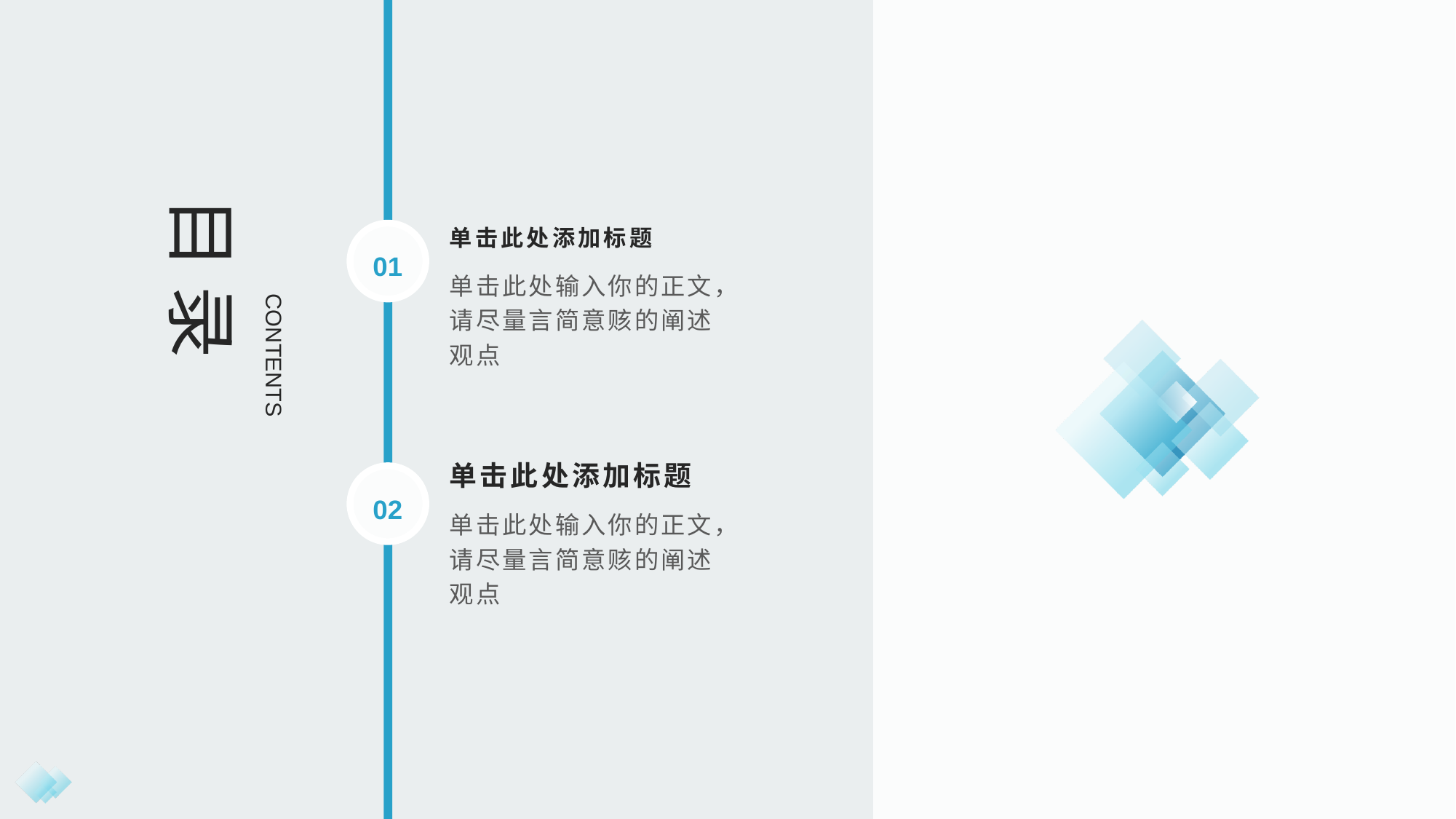

目 录
单击此处添加标题
01
单击此处输入你的正文，请尽量言简意赅的阐述观点
CONTENTS
单击此处添加标题
02
单击此处输入你的正文，请尽量言简意赅的阐述观点